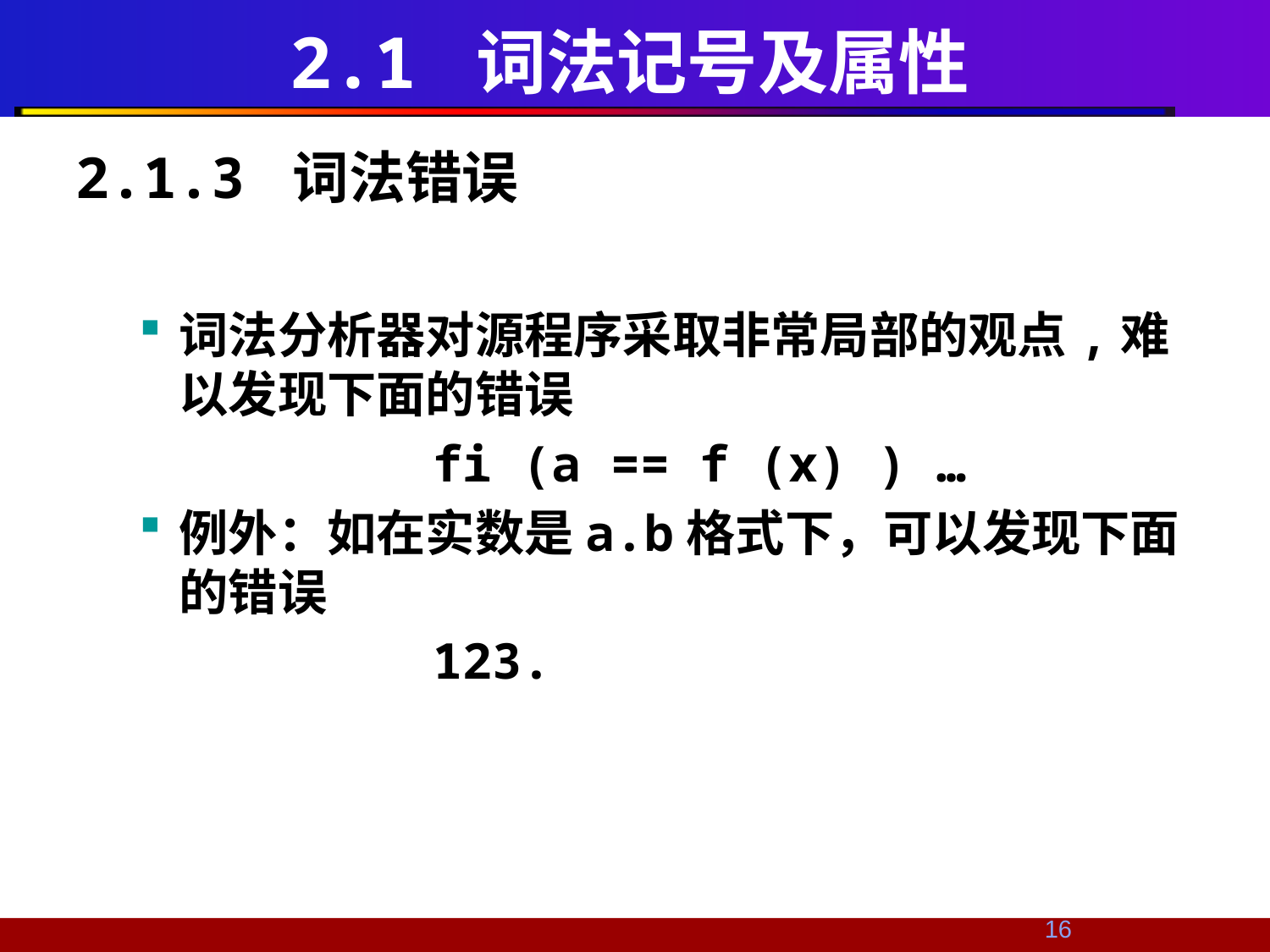

# 2.1 词法记号及属性
2.1.3 词法错误

词法分析器对源程序采取非常局部的观点,难以发现下面的错误
			fi (a == f (x) ) …
例外：如在实数是a.b格式下，可以发现下面的错误
			123.

16